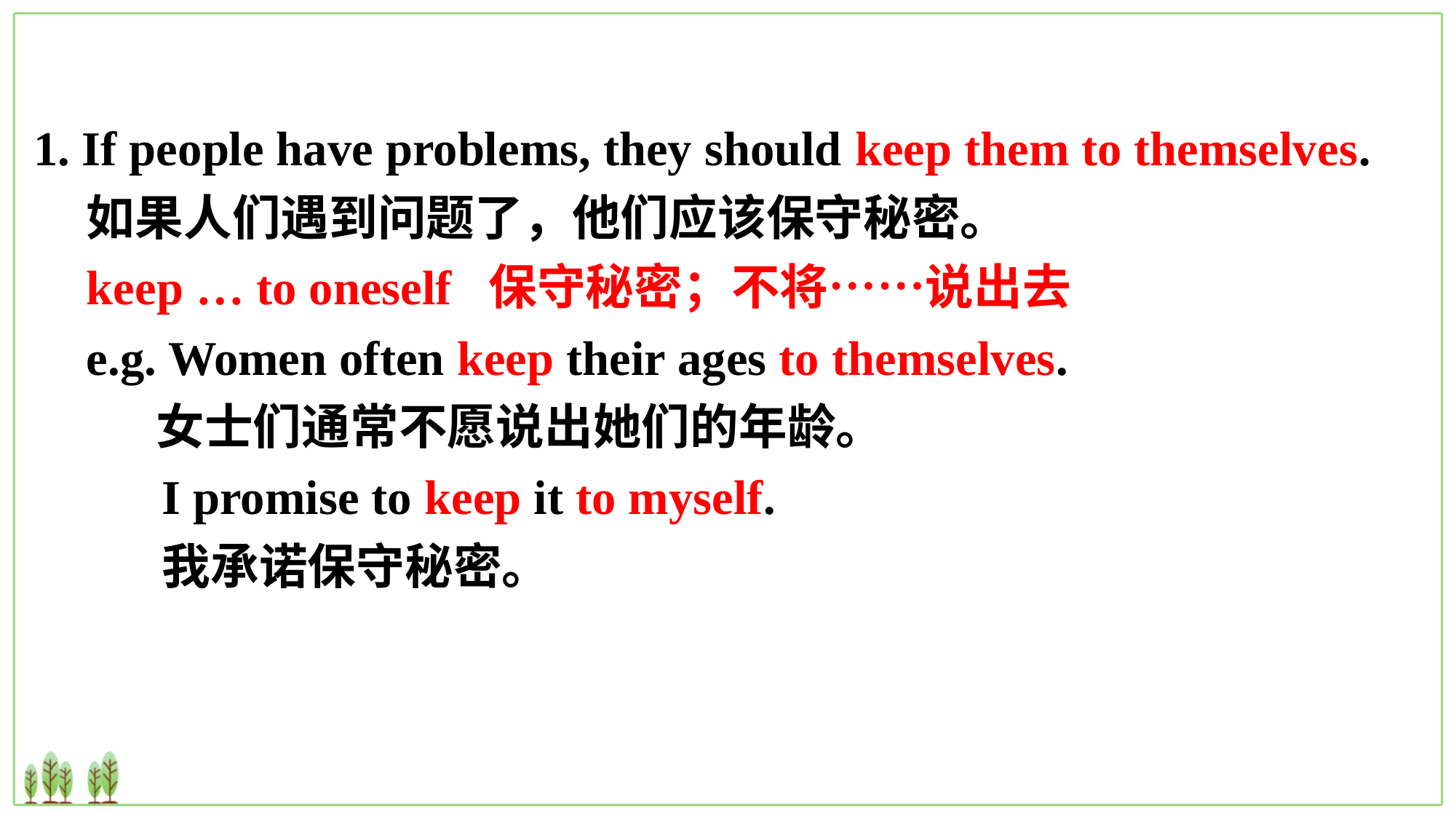

1. If people have problems, they should keep them to themselves.
如果人们遇到问题了，他们应该保守秘密。
keep … to oneself  保守秘密；不将……说出去
e.g. Women often keep their ages to themselves.
          女士们通常不愿说出她们的年龄。
I promise to keep it to myself.
我承诺保守秘密。